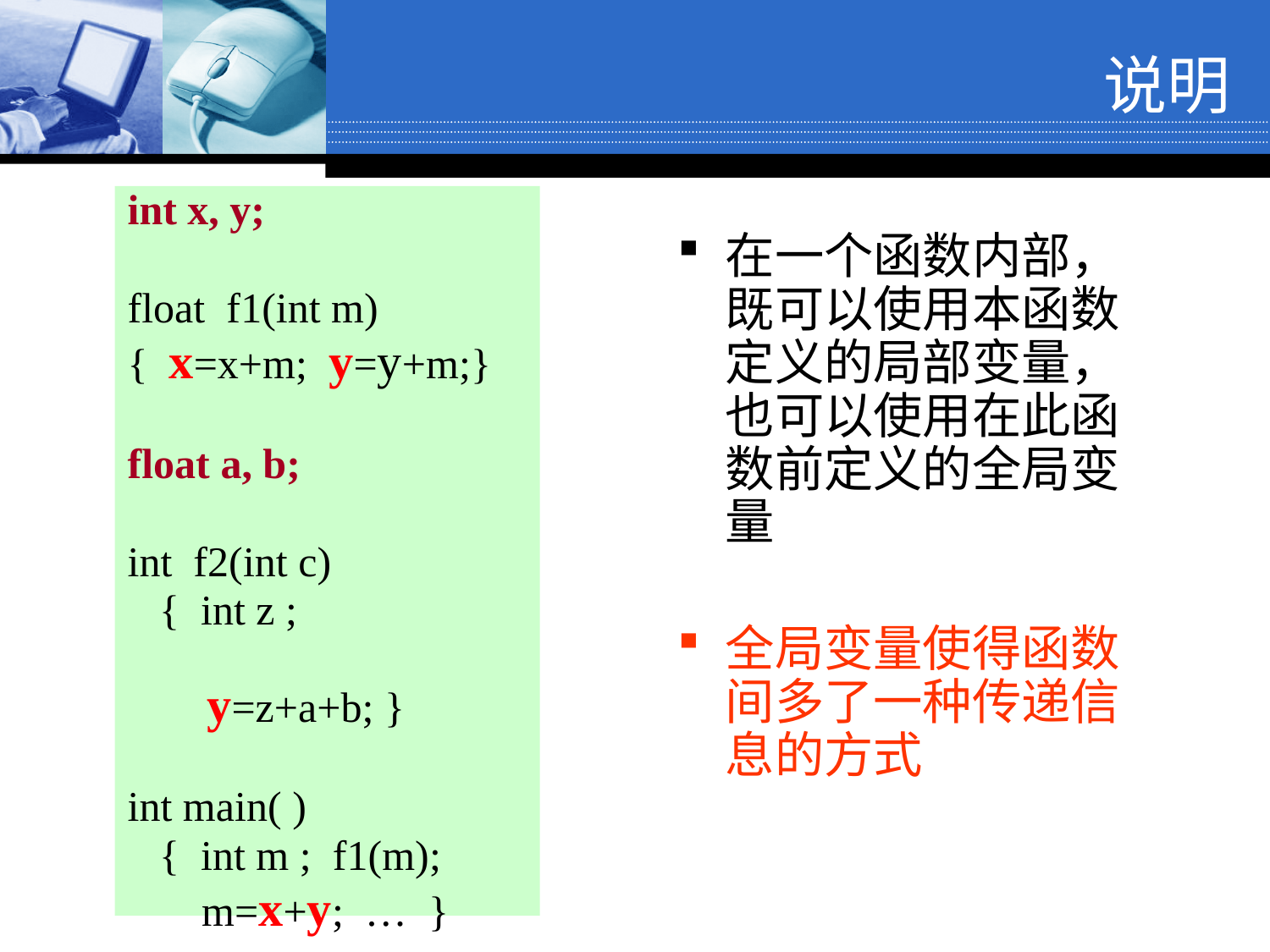

说明
int x, y;

float  f1(int m)
{  x=x+m;  y=y+m;}

float a, b;

int  f2(int c)
   {  int z ;
	   y=z+a+b; }

int main( )
   {  int m ;  f1(m);
       m=x+y;  …  }
在一个函数内部，既可以使用本函数定义的局部变量，也可以使用在此函数前定义的全局变量

全局变量使得函数间多了一种传递信息的方式